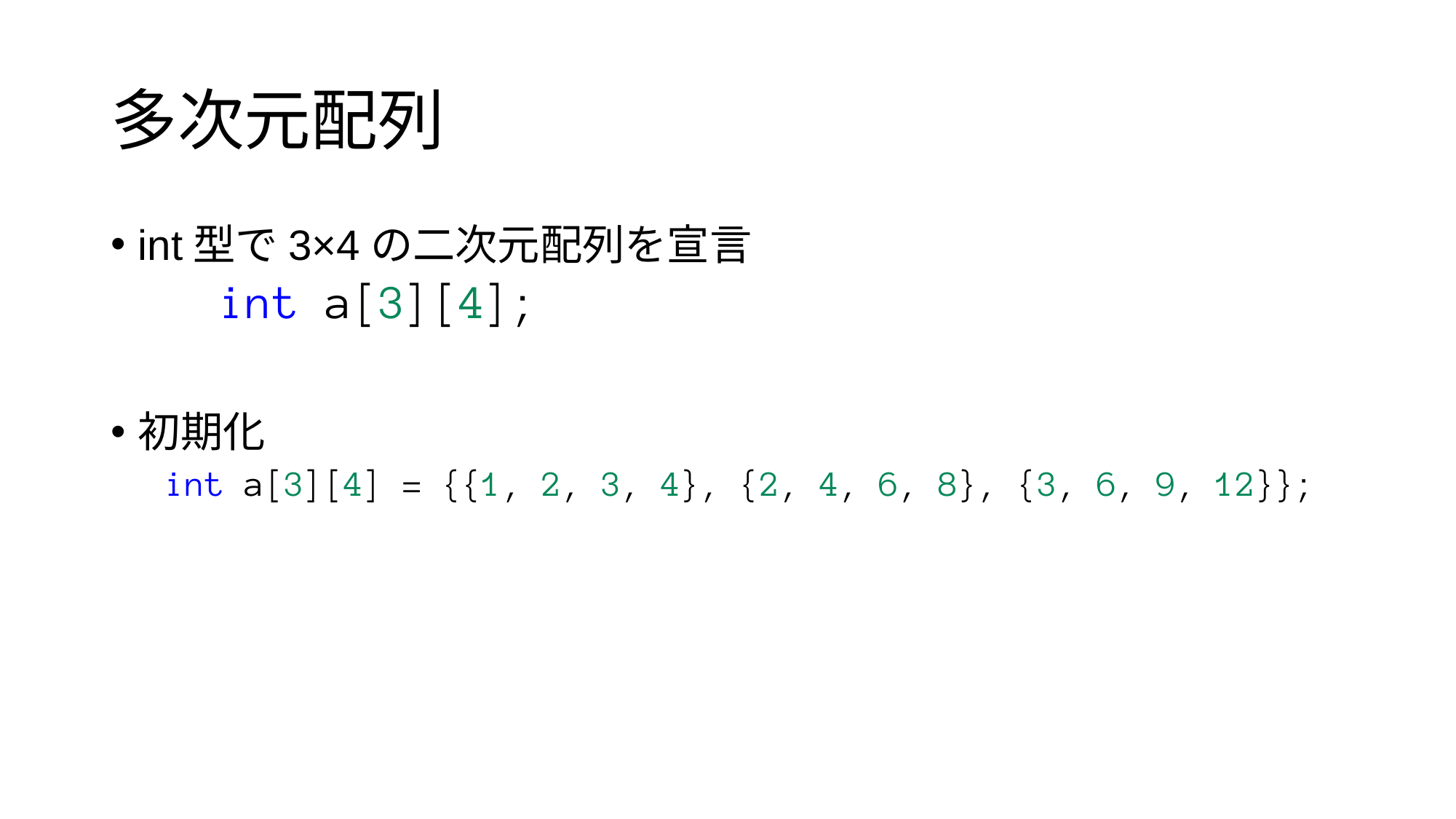

# 多次元配列
int型で3×4の二次元配列を宣言
int a[3][4];

初期化
int a[3][4] = {{1, 2, 3, 4}, {2, 4, 6, 8}, {3, 6, 9, 12}};